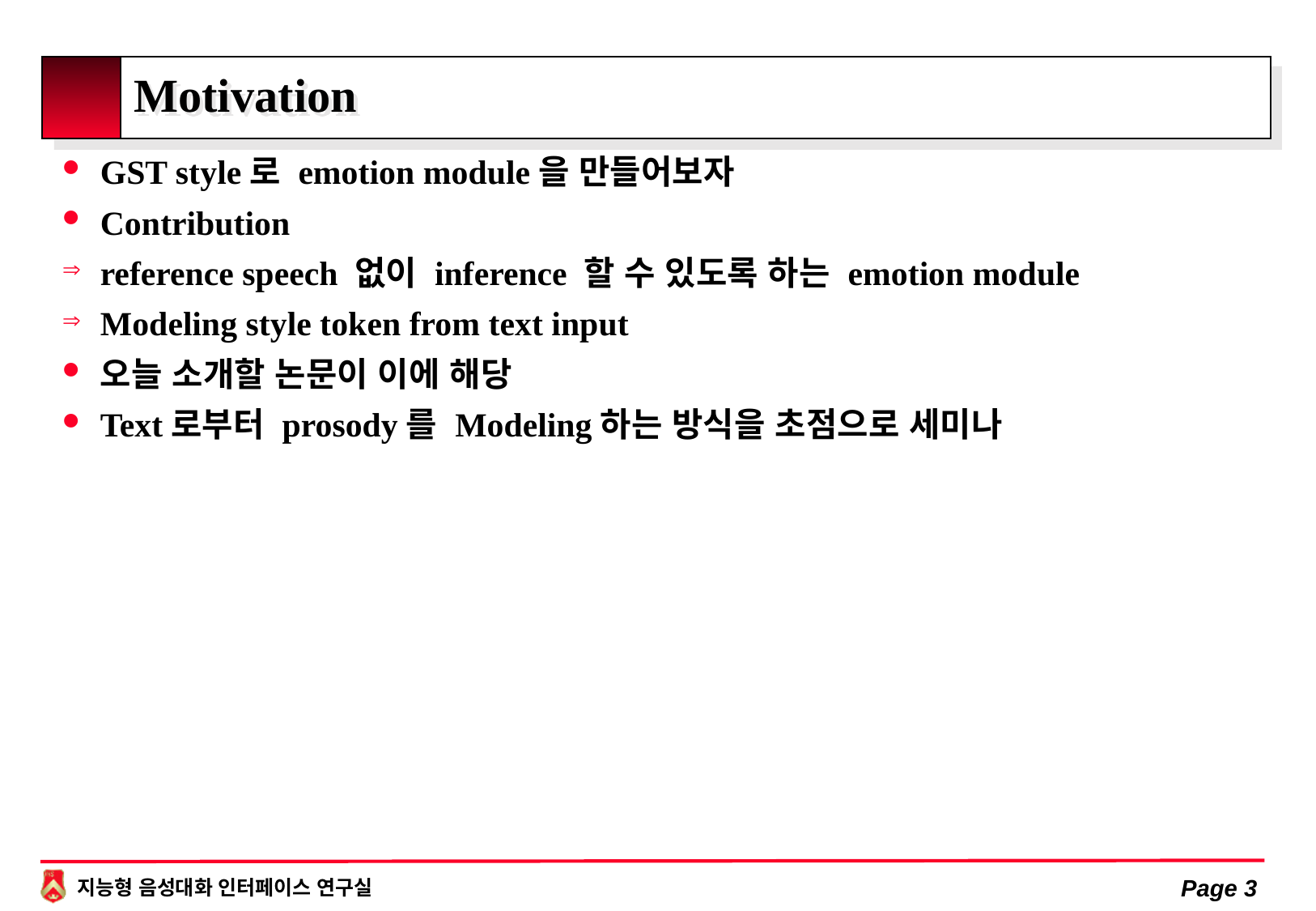

# Motivation
GST style로 emotion module을 만들어보자
Contribution
reference speech 없이 inference 할 수 있도록 하는 emotion module
Modeling style token from text input
오늘 소개할 논문이 이에 해당
Text로부터 prosody를 Modeling하는 방식을 초점으로 세미나
Page 3